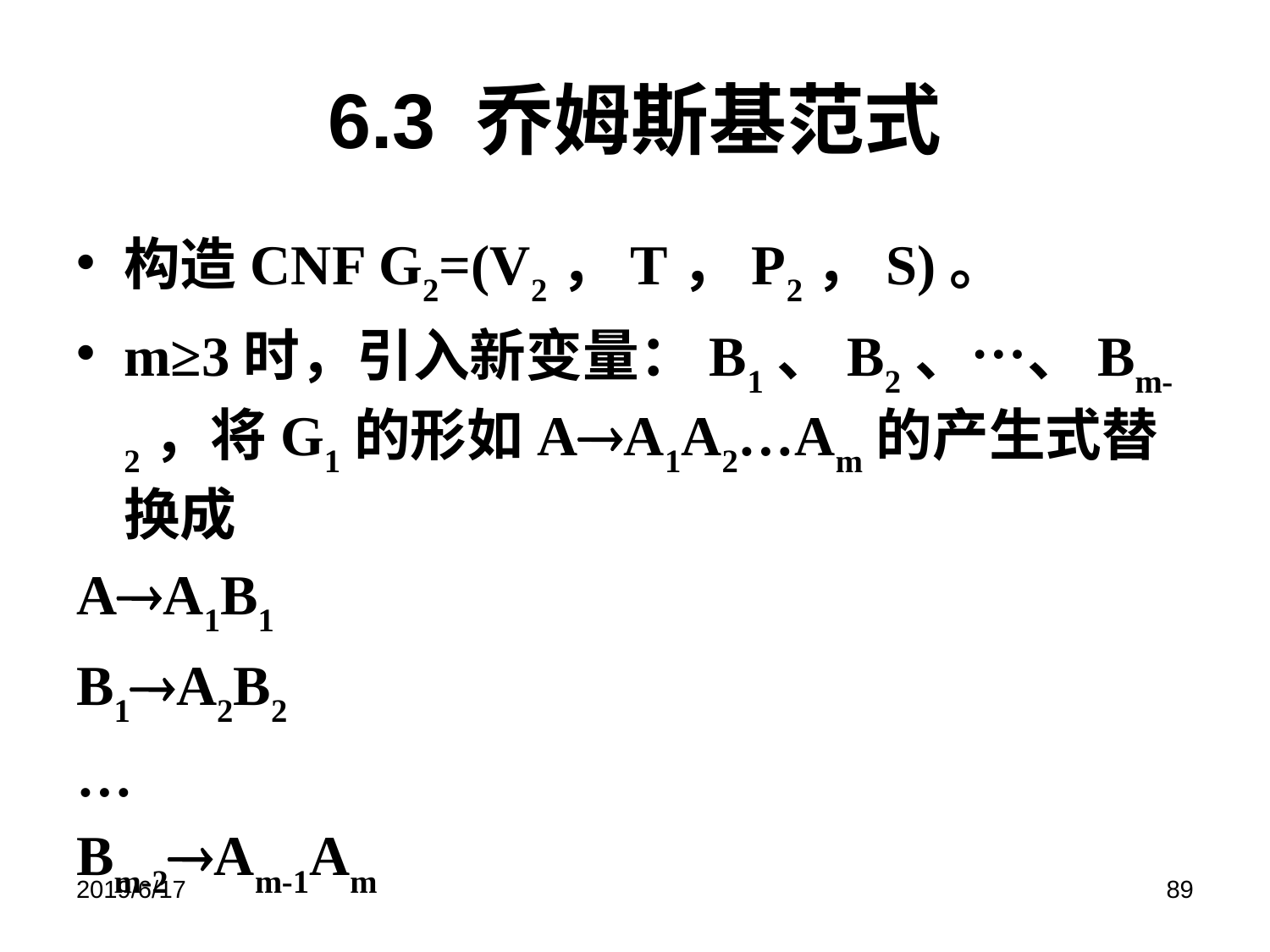

# 6.3 乔姆斯基范式
构造CNF G2=(V2，T，P2，S)。
m≥3时，引入新变量：B1、B2、…、Bm-2，将G1的形如A→A1A2…Am的产生式替换成
A→A1B1
B1→A2B2
…
Bm-2→Am-1Am
2019/6/17
89